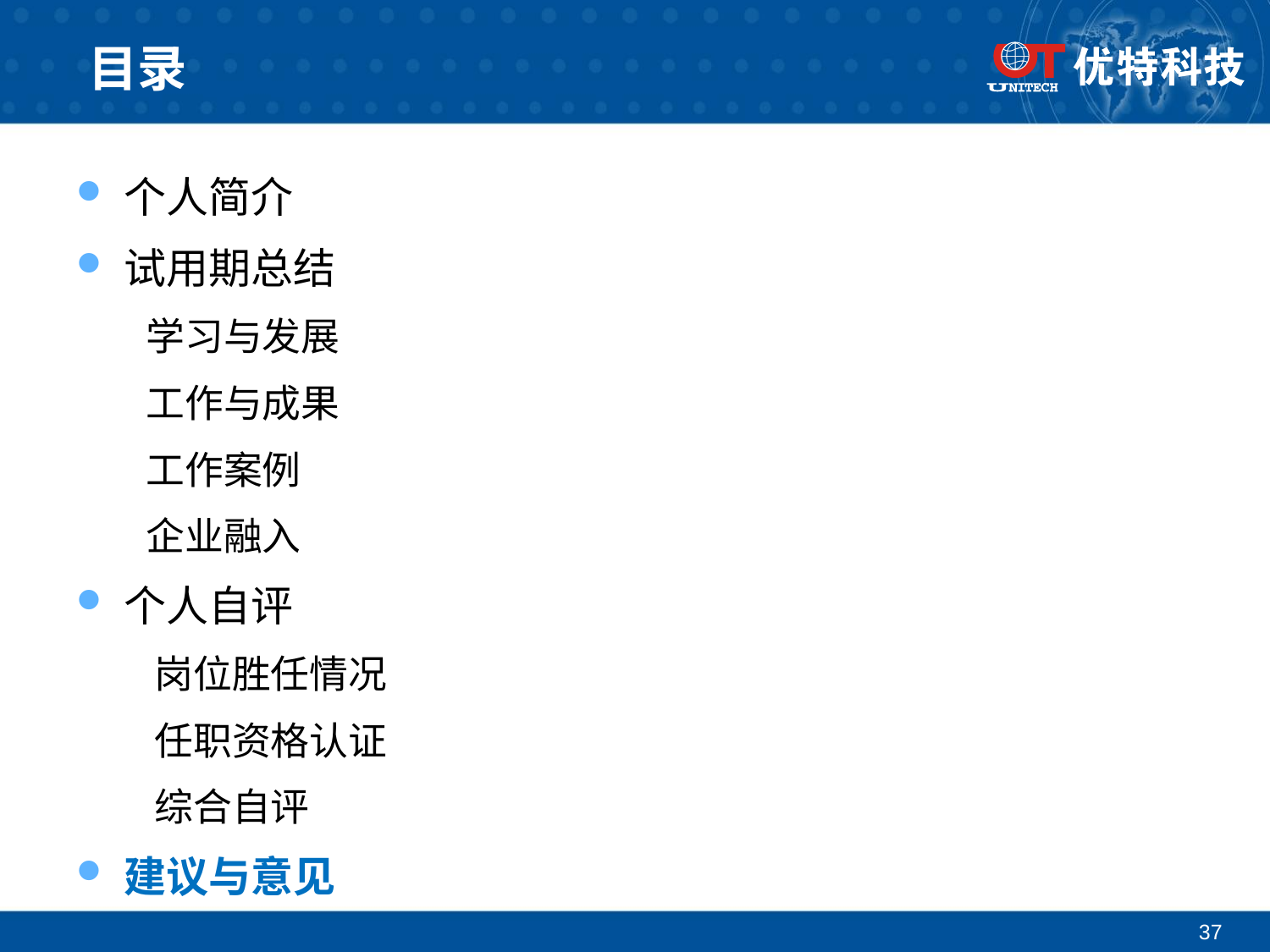

# 目录
个人简介
试用期总结
       学习与发展
       工作与成果
       工作案例
       企业融入
个人自评
        岗位胜任情况
        任职资格认证
        综合自评
建议与意见

37